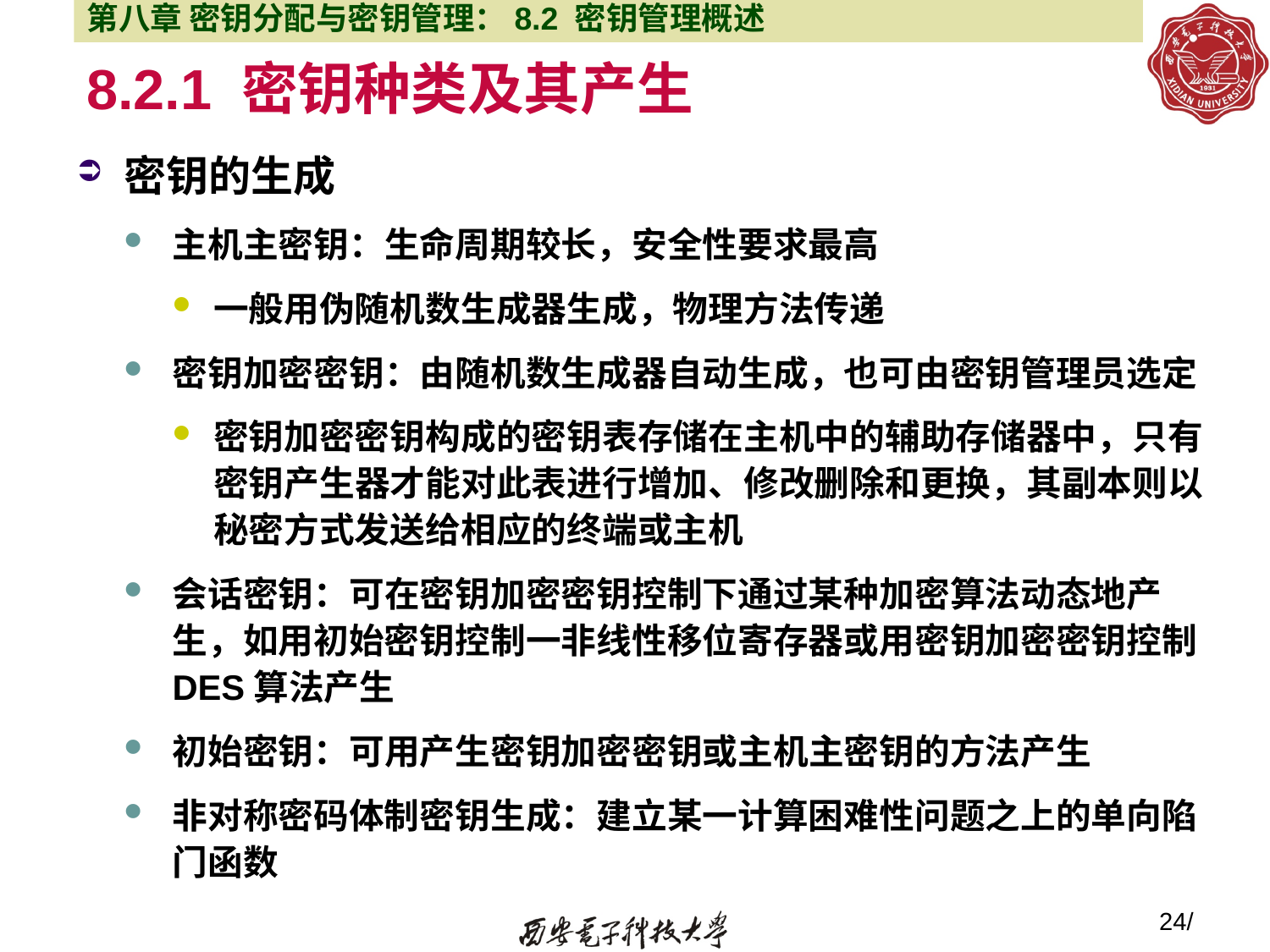

第八章 密钥分配与密钥管理：8.2 密钥管理概述
# 8.2.1 密钥种类及其产生
密钥的生成
主机主密钥：生命周期较长，安全性要求最高
一般用伪随机数生成器生成，物理方法传递
密钥加密密钥：由随机数生成器自动生成，也可由密钥管理员选定
密钥加密密钥构成的密钥表存储在主机中的辅助存储器中，只有密钥产生器才能对此表进行增加、修改删除和更换，其副本则以秘密方式发送给相应的终端或主机
会话密钥：可在密钥加密密钥控制下通过某种加密算法动态地产生，如用初始密钥控制一非线性移位寄存器或用密钥加密密钥控制DES算法产生
初始密钥：可用产生密钥加密密钥或主机主密钥的方法产生
非对称密码体制密钥生成：建立某一计算困难性问题之上的单向陷门函数
24/